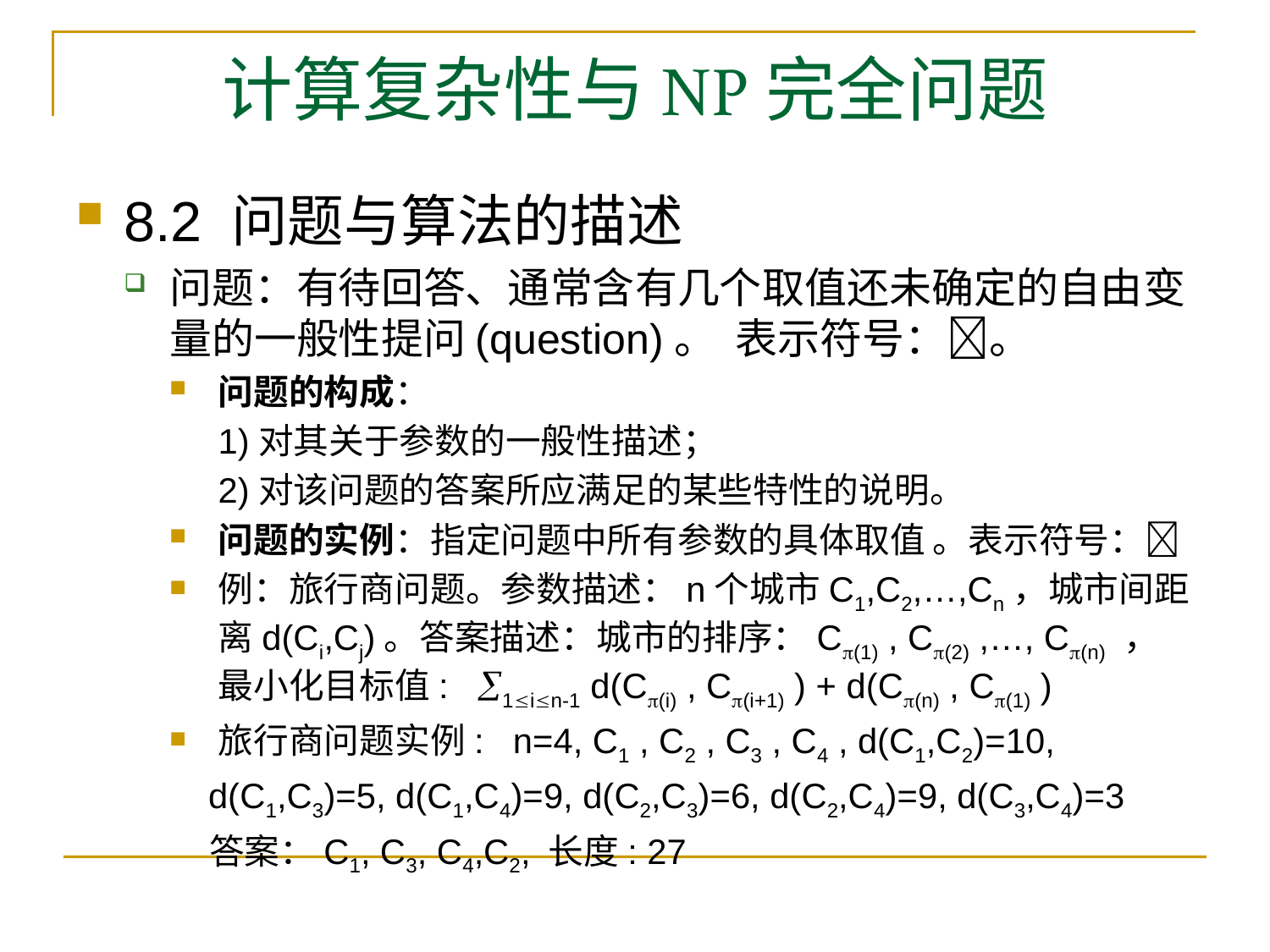

# 计算复杂性与NP完全问题
8.2 问题与算法的描述
问题：有待回答、通常含有几个取值还未确定的自由变量的一般性提问(question)。  表示符号：Π。
问题的构成：
     1)对其关于参数的一般性描述；
     2)对该问题的答案所应满足的某些特性的说明。
问题的实例：指定问题中所有参数的具体取值 。表示符号：Ι
例：旅行商问题。参数描述：n个城市C1,C2,…,Cn，城市间距离d(Ci,Cj)。答案描述：城市的排序：Cπ(1) , Cπ(2) ,…, Cπ(n) ，最小化目标值:   ∑1≤i≤n-1 d(Cπ(i) , Cπ(i+1) ) + d(Cπ(n) , Cπ(1) )
旅行商问题实例:   n=4, C1 , C2 , C3 , C4 , d(C1,C2)=10,
    d(C1,C3)=5, d(C1,C4)=9, d(C2,C3)=6, d(C2,C4)=9, d(C3,C4)=3
    答案：C1, C3, C4,C2, 长度: 27